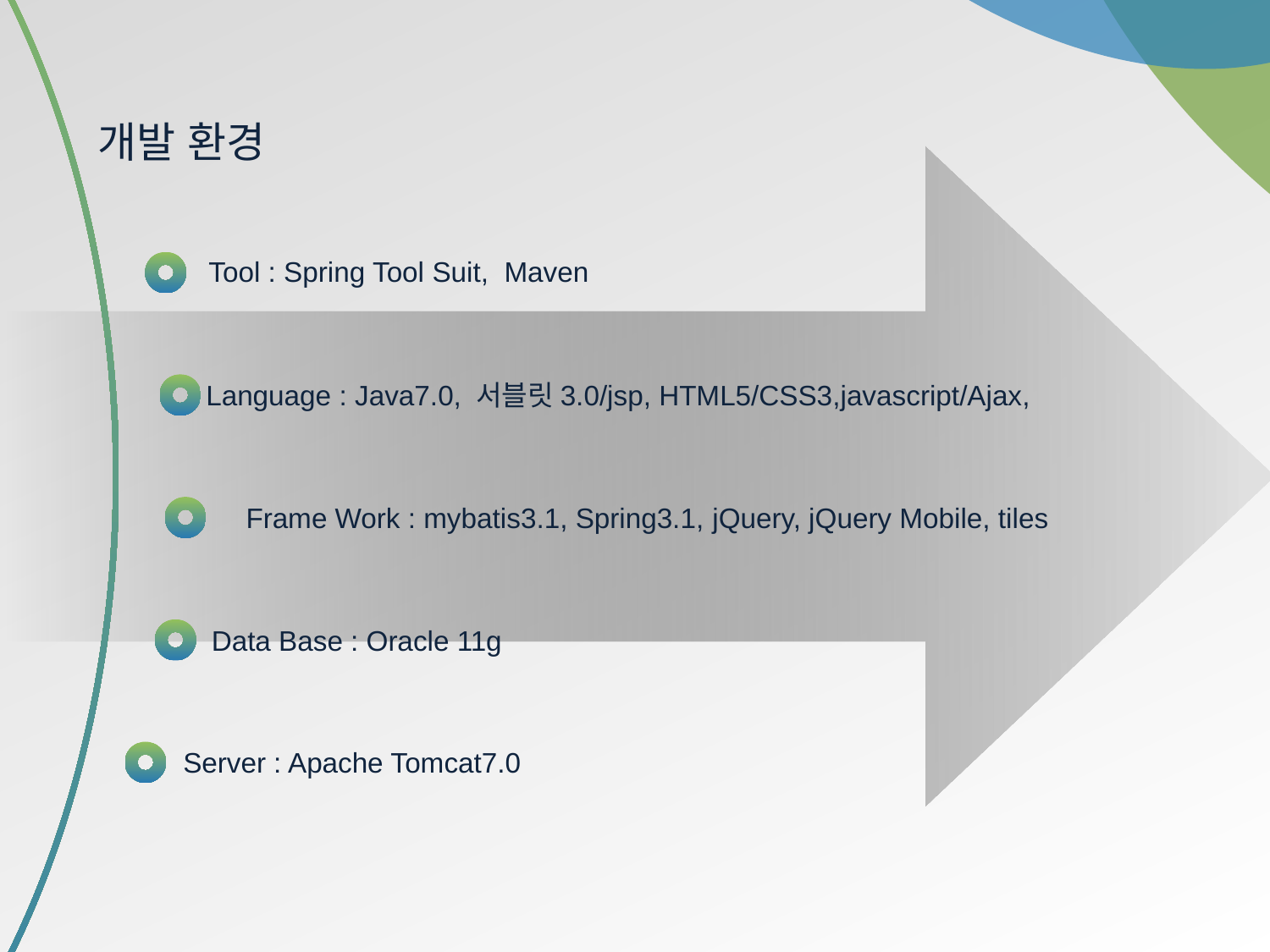

# 개발 환경

Tool : Spring Tool Suit,  Maven

Language : Java7.0, 서블릿3.0/jsp, HTML5/CSS3,javascript/Ajax,

Frame Work : mybatis3.1, Spring3.1, jQuery, jQuery Mobile, tiles

Data Base : Oracle 11g

Server : Apache Tomcat7.0